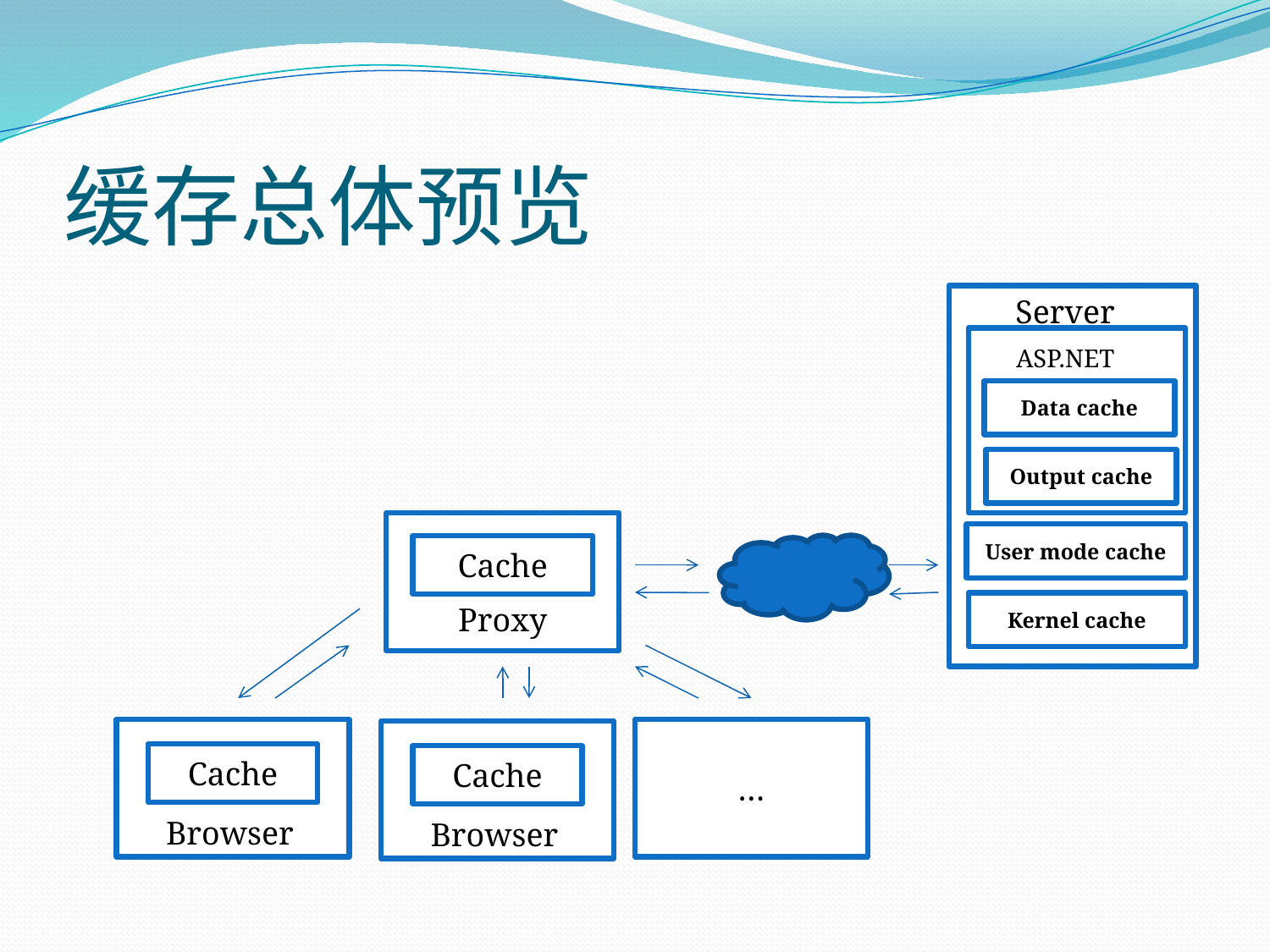

# 缓存总体预览

Server

ASP.NET
Data cache
Output cache

User mode cache

Cache
Kernel cache
Proxy

…

Cache
Cache
Browser
Browser